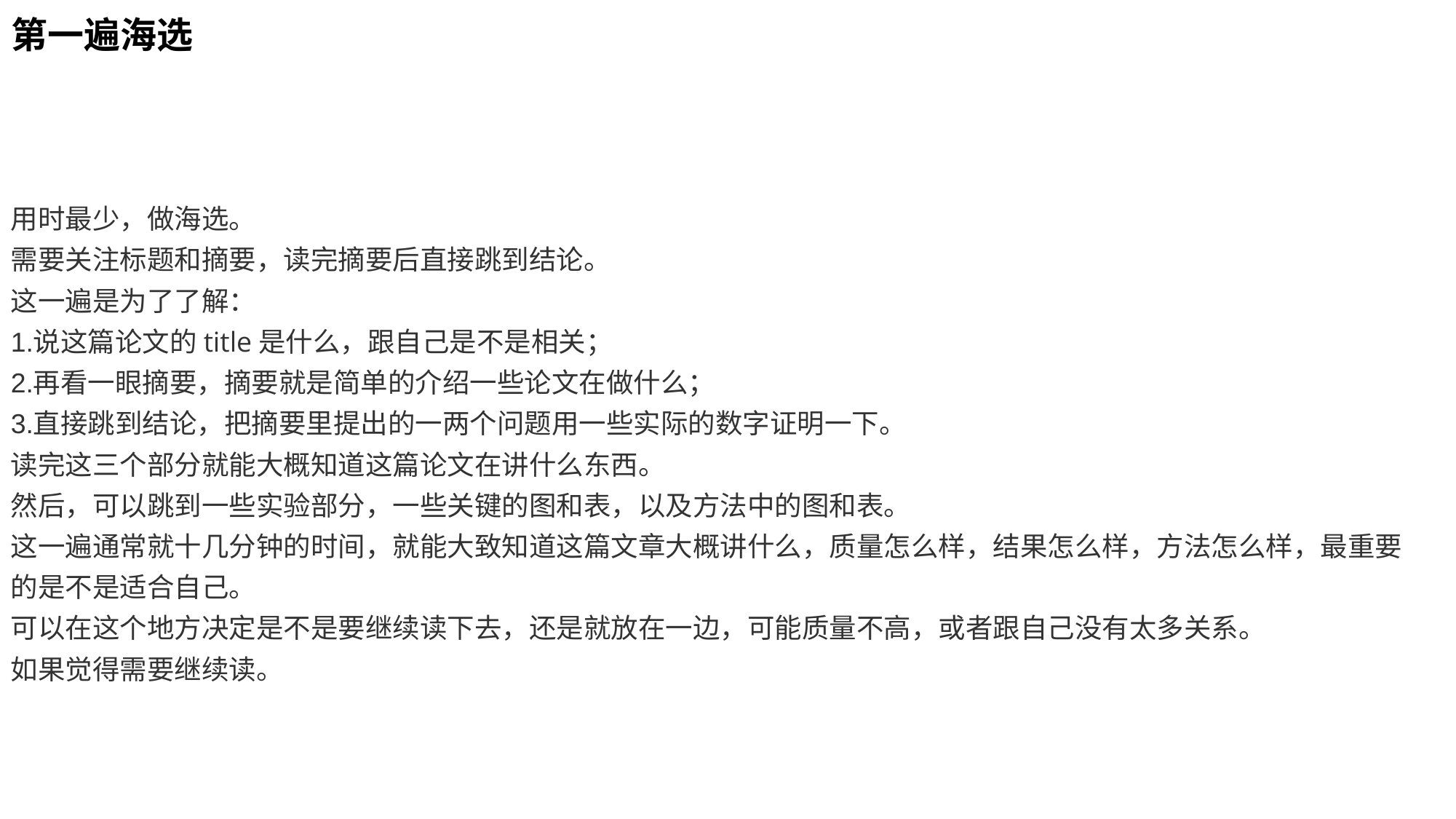

# 第一遍海选
用时最少，做海选。
需要关注标题和摘要，读完摘要后直接跳到结论。
这一遍是为了了解：
说这篇论文的title是什么，跟自己是不是相关；
再看一眼摘要，摘要就是简单的介绍一些论文在做什么；
直接跳到结论，把摘要里提出的一两个问题用一些实际的数字证明一下。
读完这三个部分就能大概知道这篇论文在讲什么东西。
然后，可以跳到一些实验部分，一些关键的图和表，以及方法中的图和表。
这一遍通常就十几分钟的时间，就能大致知道这篇文章大概讲什么，质量怎么样，结果怎么样，方法怎么样，最重要的是不是适合自己。
可以在这个地方决定是不是要继续读下去，还是就放在一边，可能质量不高，或者跟自己没有太多关系。
如果觉得需要继续读。